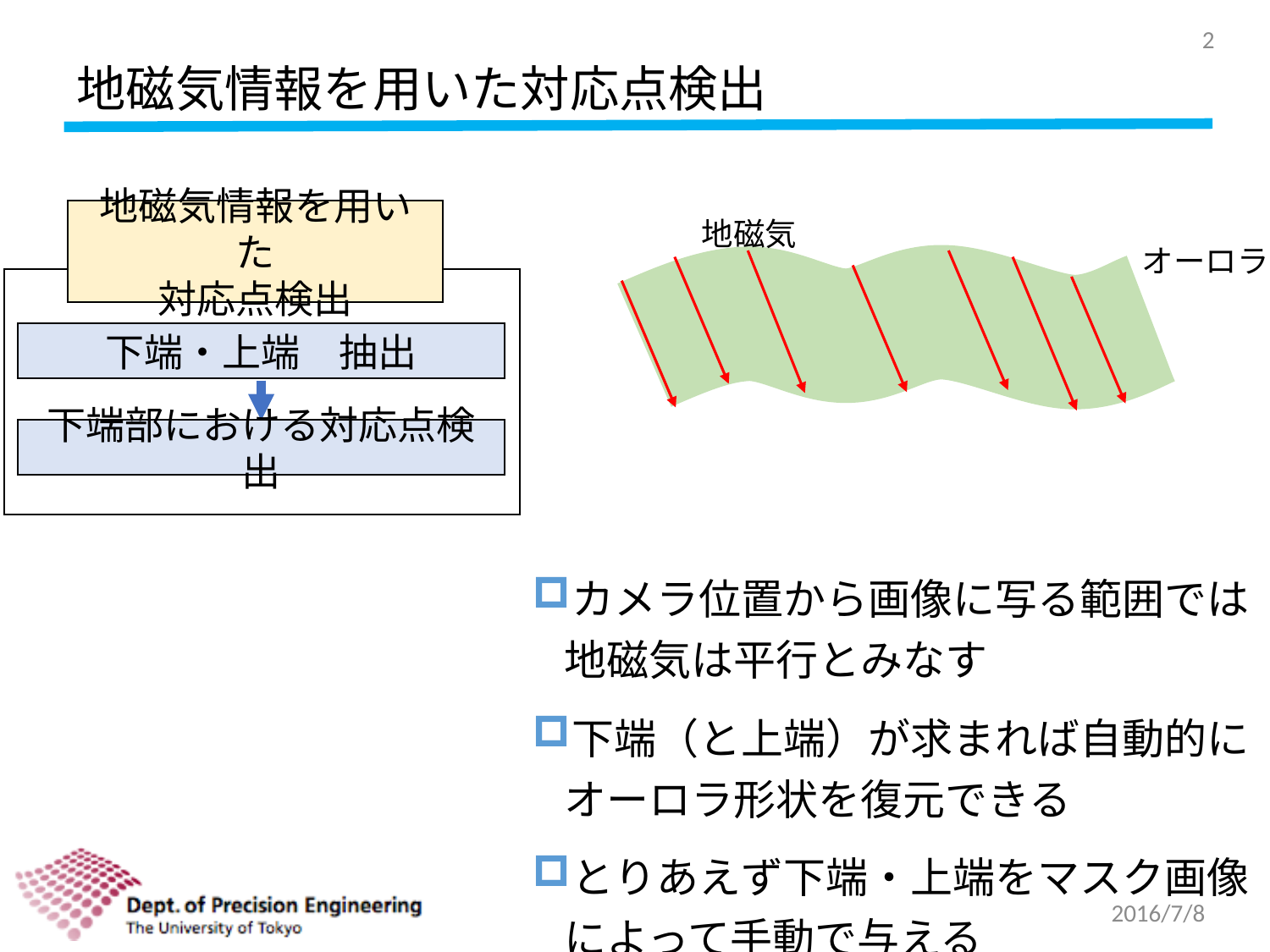

2
# 地磁気情報を用いた対応点検出
地磁気情報を用いた
対応点検出

下端・上端　抽出
下端部における対応点検出
地磁気
オーロラ

カメラ位置から画像に写る範囲では
地磁気は平行とみなす
下端（と上端）が求まれば自動的に
オーロラ形状を復元できる
とりあえず下端・上端をマスク画像
によって手動で与える
2016/7/8